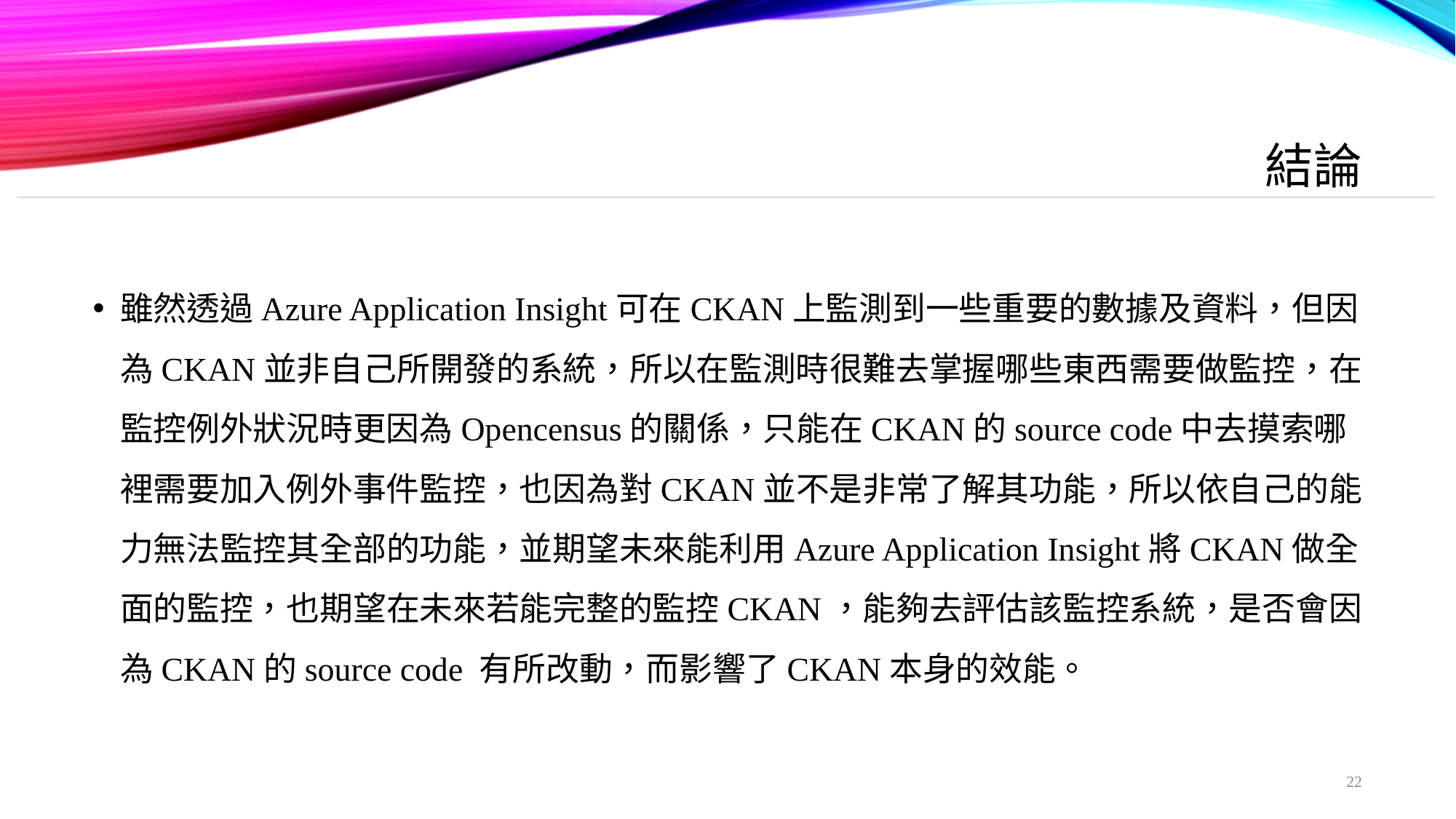

# 結論
雖然透過Azure Application Insight可在CKAN上監測到一些重要的數據及資料，但因為CKAN並非自己所開發的系統，所以在監測時很難去掌握哪些東西需要做監控，在監控例外狀況時更因為Opencensus的關係，只能在CKAN的source code中去摸索哪裡需要加入例外事件監控，也因為對CKAN並不是非常了解其功能，所以依自己的能力無法監控其全部的功能，並期望未來能利用Azure Application Insight將CKAN做全面的監控，也期望在未來若能完整的監控CKAN，能夠去評估該監控系統，是否會因為CKAN的source code 有所改動，而影響了CKAN本身的效能。

22